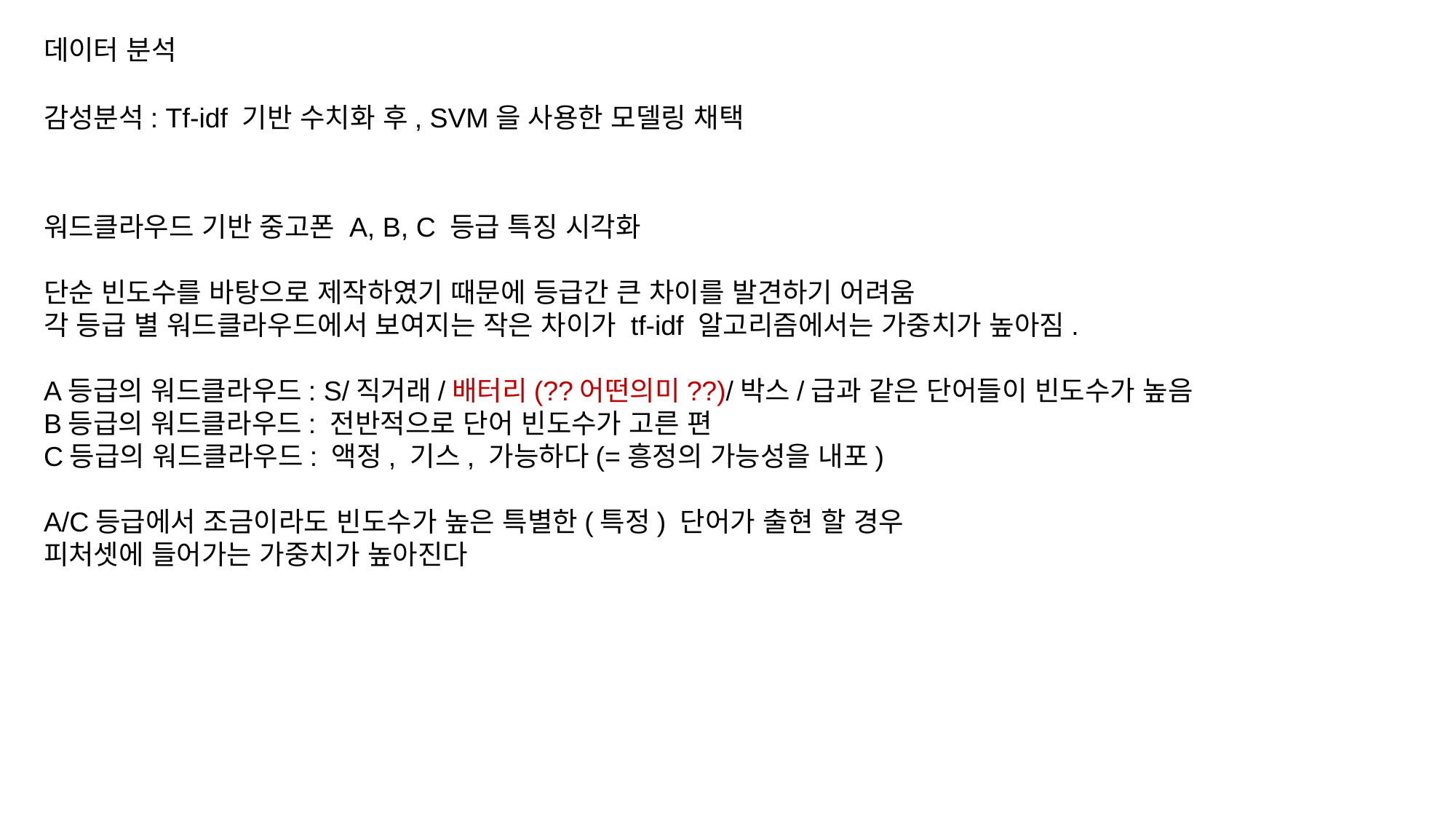

데이터 분석
감성분석: Tf-idf 기반 수치화 후, SVM을 사용한 모델링 채택
워드클라우드 기반 중고폰 A, B, C 등급 특징 시각화

단순 빈도수를 바탕으로 제작하였기 때문에 등급간 큰 차이를 발견하기 어려움
각 등급 별 워드클라우드에서 보여지는 작은 차이가 tf-idf 알고리즘에서는 가중치가 높아짐.

A등급의 워드클라우드: S/직거래/배터리(??어떤의미??)/박스/급과 같은 단어들이 빈도수가 높음
B등급의 워드클라우드: 전반적으로 단어 빈도수가 고른 편
C등급의 워드클라우드: 액정, 기스, 가능하다(=흥정의 가능성을 내포)

A/C등급에서 조금이라도 빈도수가 높은 특별한(특정) 단어가 출현 할 경우
피처셋에 들어가는 가중치가 높아진다